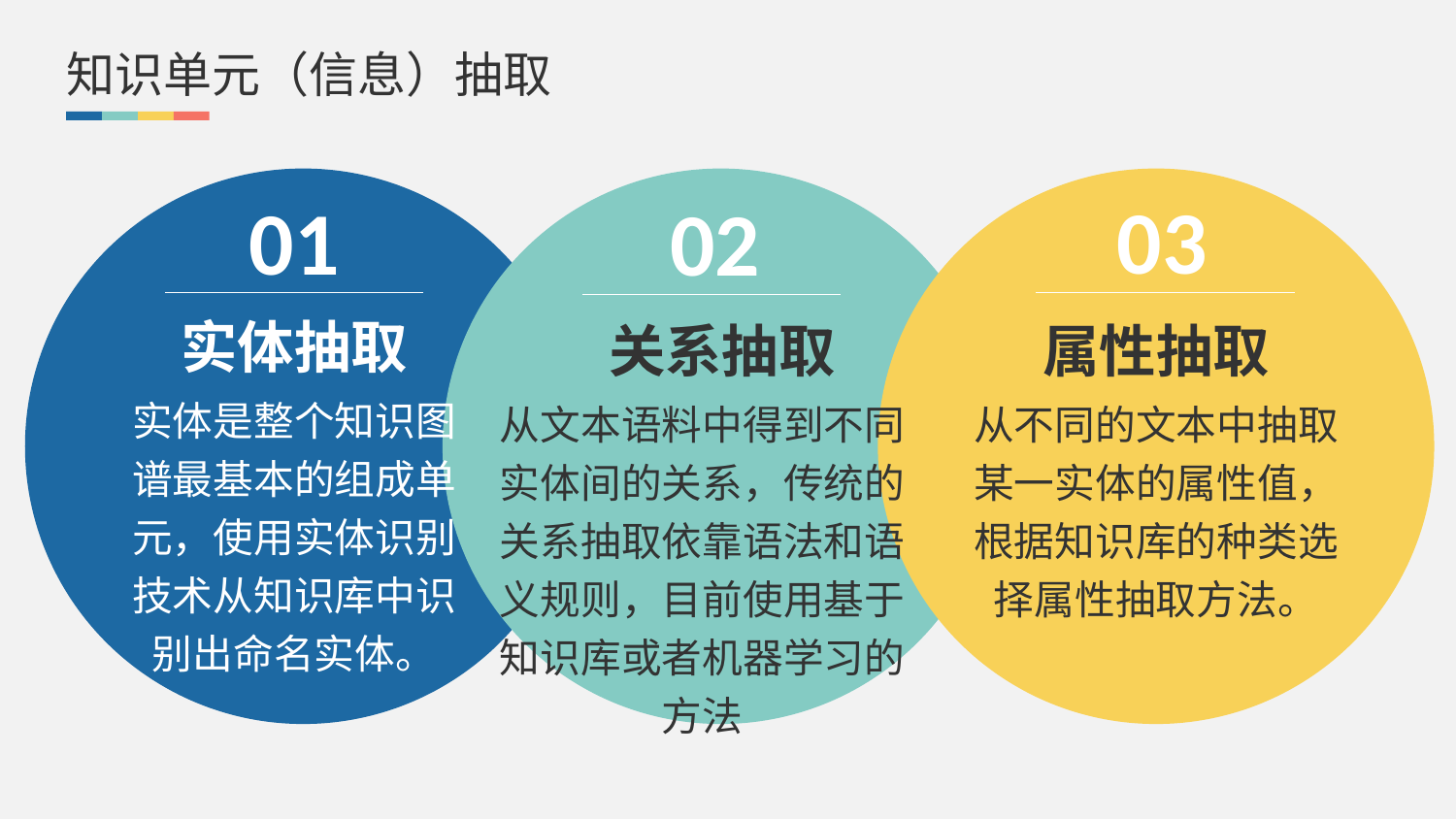

知识单元（信息）抽取

03
01
02

实体抽取
实体是整个知识图谱最基本的组成单元，使用实体识别技术从知识库中识别出命名实体。
  关系抽取
从文本语料中得到不同实体间的关系，传统的关系抽取依靠语法和语义规则，目前使用基于知识库或者机器学习的方法
属性抽取
从不同的文本中抽取某一实体的属性值，根据知识库的种类选择属性抽取方法。